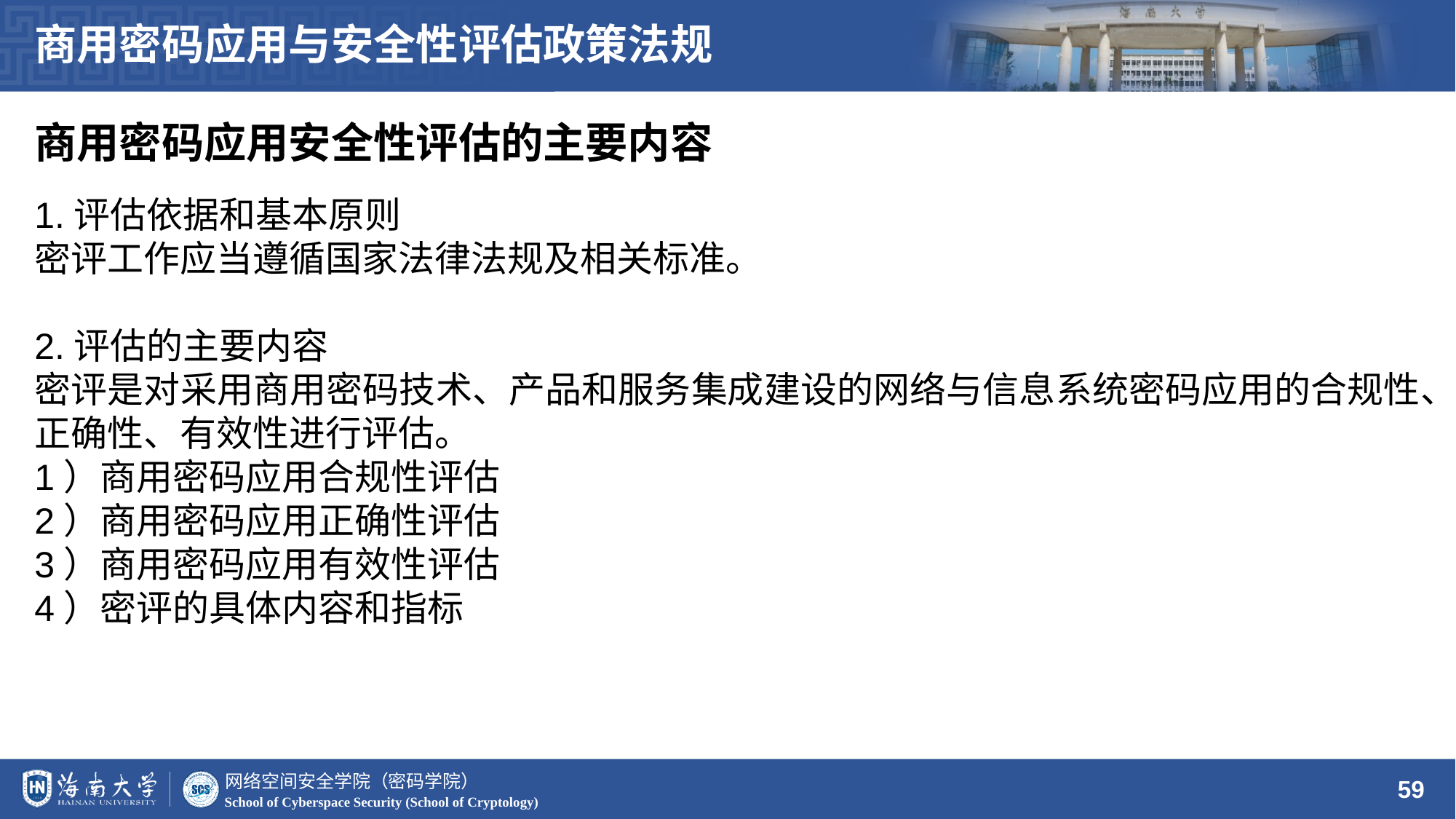

商用密码应用与安全性评估政策法规

商用密码应用安全性评估的主要内容
1.评估依据和基本原则
密评工作应当遵循国家法律法规及相关标准。

2.评估的主要内容
密评是对采用商用密码技术、产品和服务集成建设的网络与信息系统密码应用的合规性、正确性、有效性进行评估。
1）商用密码应用合规性评估
2）商用密码应用正确性评估
3）商用密码应用有效性评估
4）密评的具体内容和指标
59